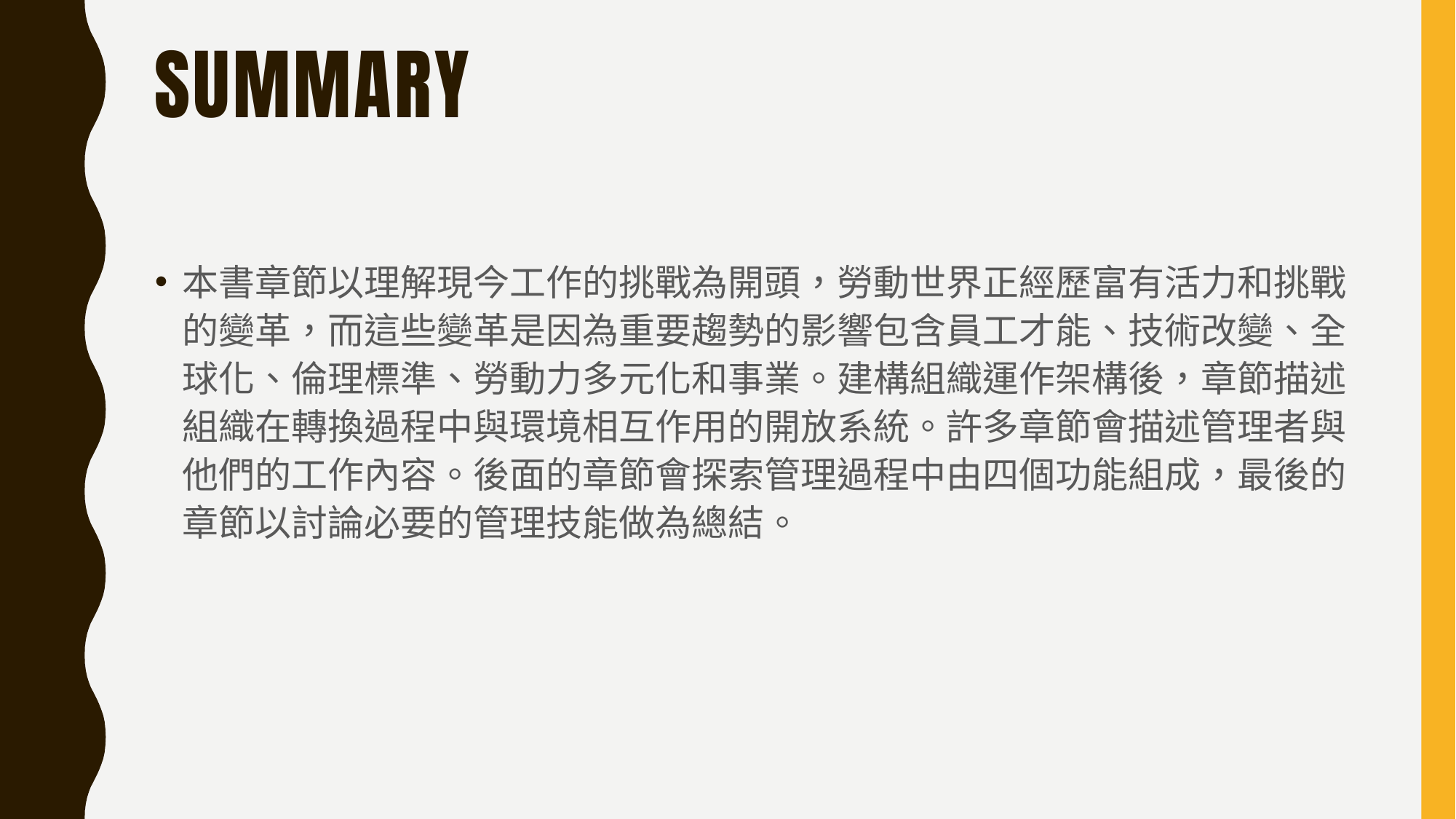

# Summary
本書章節以理解現今工作的挑戰為開頭，勞動世界正經歷富有活力和挑戰的變革，而這些變革是因為重要趨勢的影響包含員工才能、技術改變、全球化、倫理標準、勞動力多元化和事業。建構組織運作架構後，章節描述組織在轉換過程中與環境相互作用的開放系統。許多章節會描述管理者與他們的工作內容。後面的章節會探索管理過程中由四個功能組成，最後的章節以討論必要的管理技能做為總結。